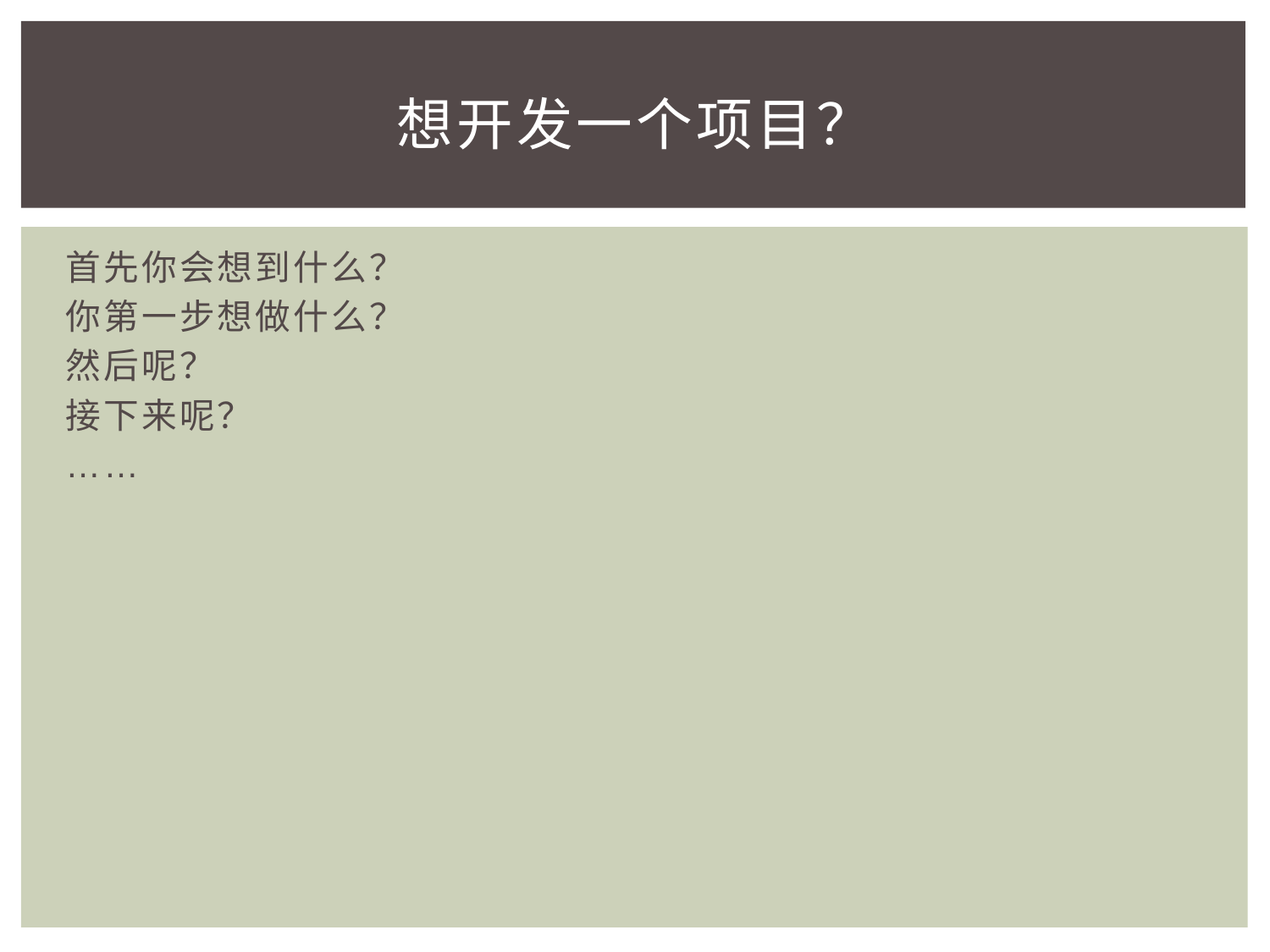

# 想开发一个项目？
首先你会想到什么？
你第一步想做什么？
然后呢？
接下来呢？
……